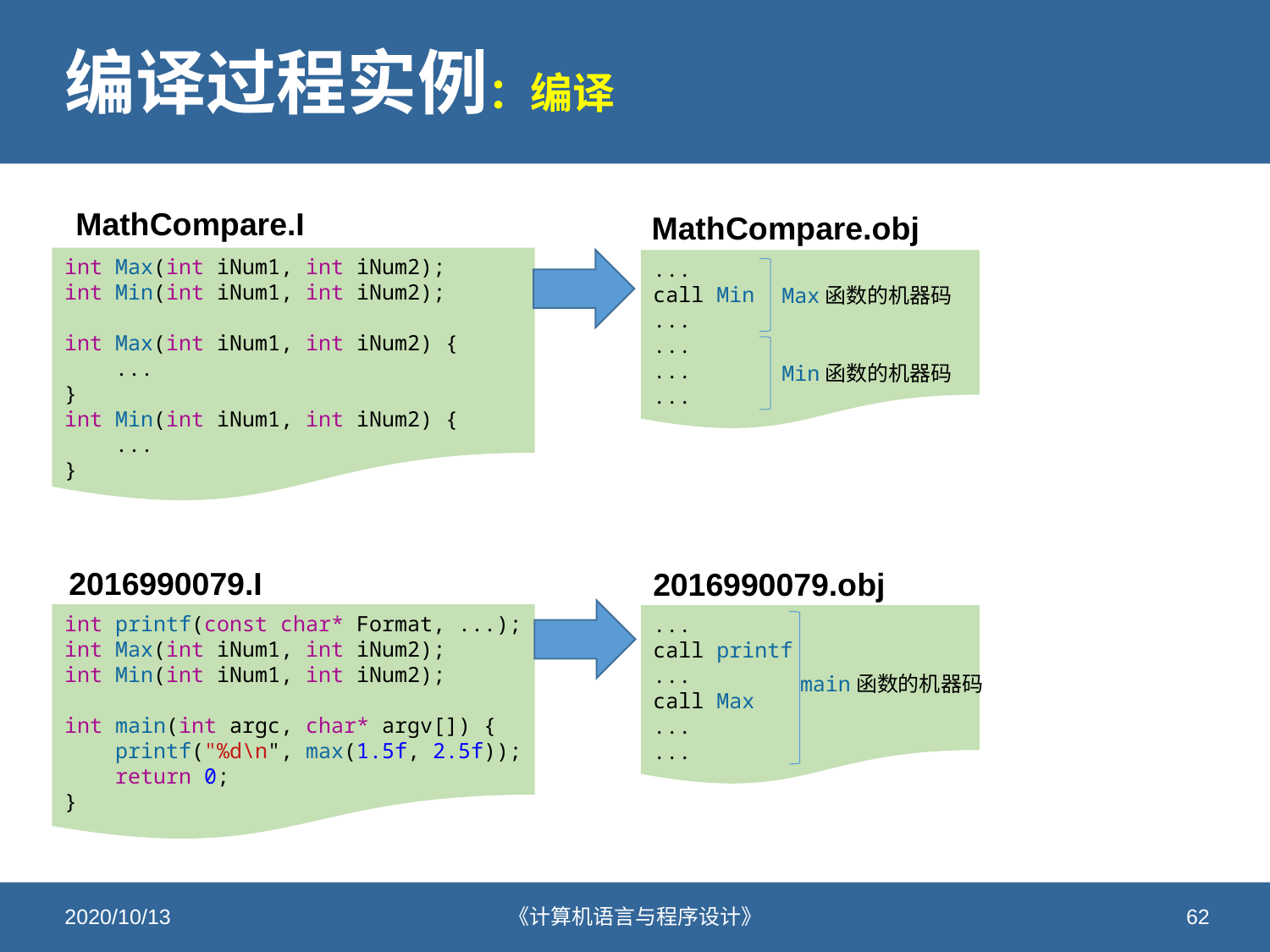

# 编译过程实例：编译
MathCompare.I
MathCompare.obj

int Max(int iNum1, int iNum2);
int Min(int iNum1, int iNum2);

int Max(int iNum1, int iNum2) {
    ...
}
int Min(int iNum1, int iNum2) {
    ...
}
...
call Min
...
...
...
...

Max函数的机器码

Min函数的机器码
2016990079.I
2016990079.obj

int printf(const char* Format, ...);
int Max(int iNum1, int iNum2);
int Min(int iNum1, int iNum2);

int main(int argc, char* argv[]) {
    printf("%d\n", max(1.5f, 2.5f));
    return 0;
}
...
call printf
...
call Max
...
...

main函数的机器码
2020/10/13
《计算机语言与程序设计》
62